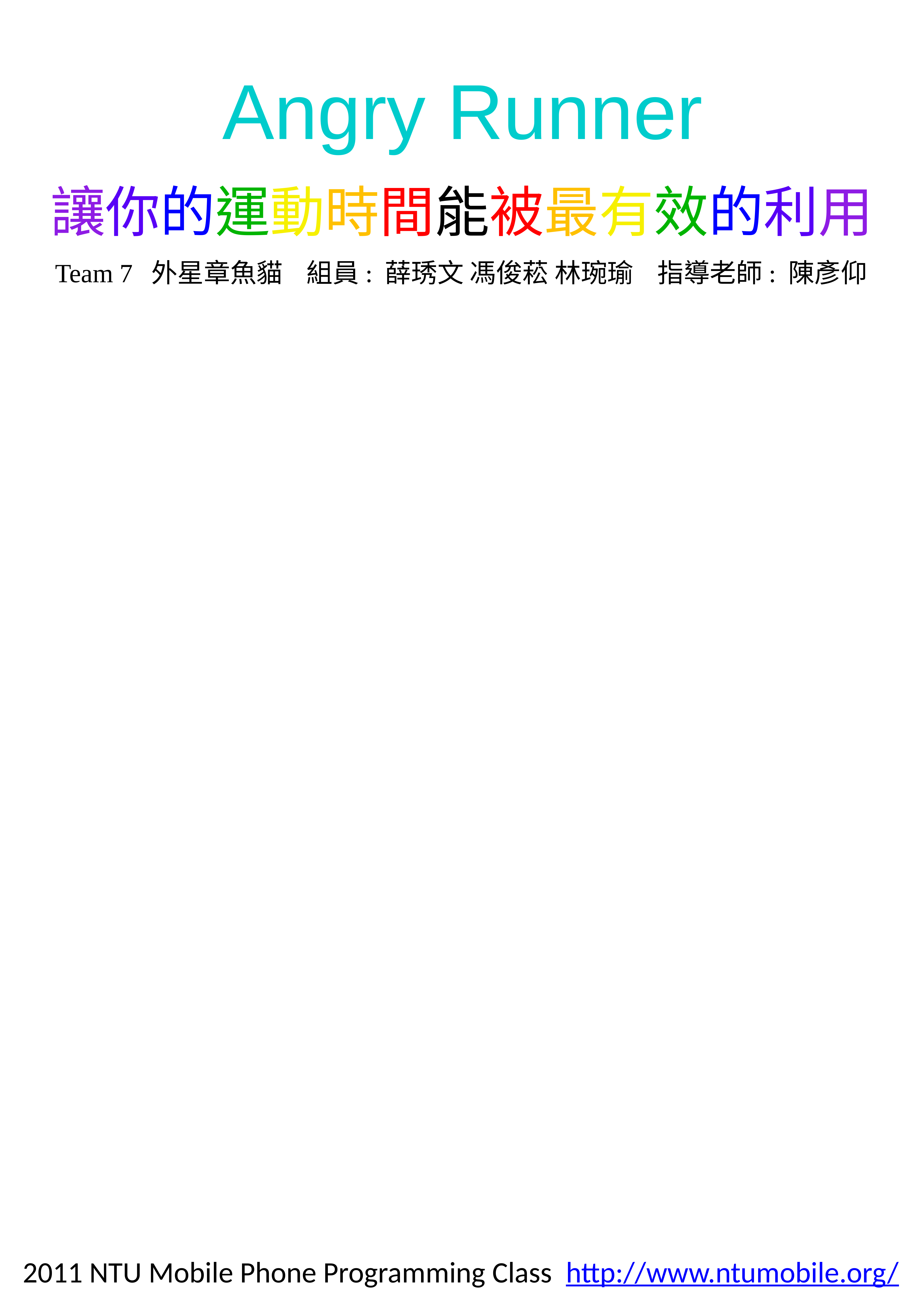

# Angry Runner
讓你的運動時間能被最有效的利用
Team 7  外星章魚貓    組員: 薛琇文 馮俊菘 林琬瑜    指導老師: 陳彥仰
2011 NTU Mobile Phone Programming Class  http://www.ntumobile.org/